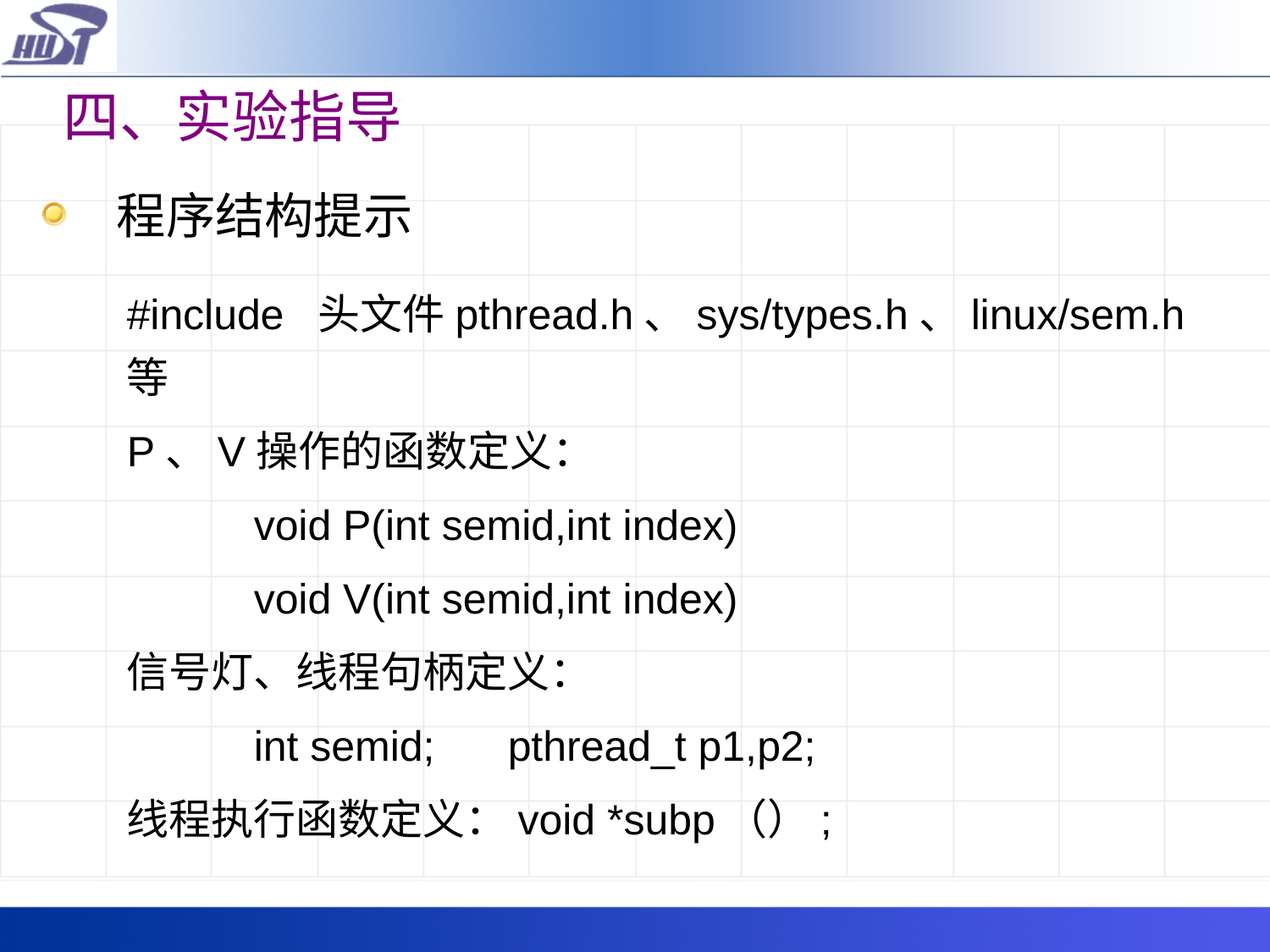

# 四、实验指导
程序结构提示
	#include  头文件pthread.h、sys/types.h、linux/sem.h等
	P、V操作的函数定义：
		void P(int semid,int index)
		void V(int semid,int index)
	信号灯、线程句柄定义：
		int semid;	pthread_t p1,p2;
	线程执行函数定义：void *subp（）;